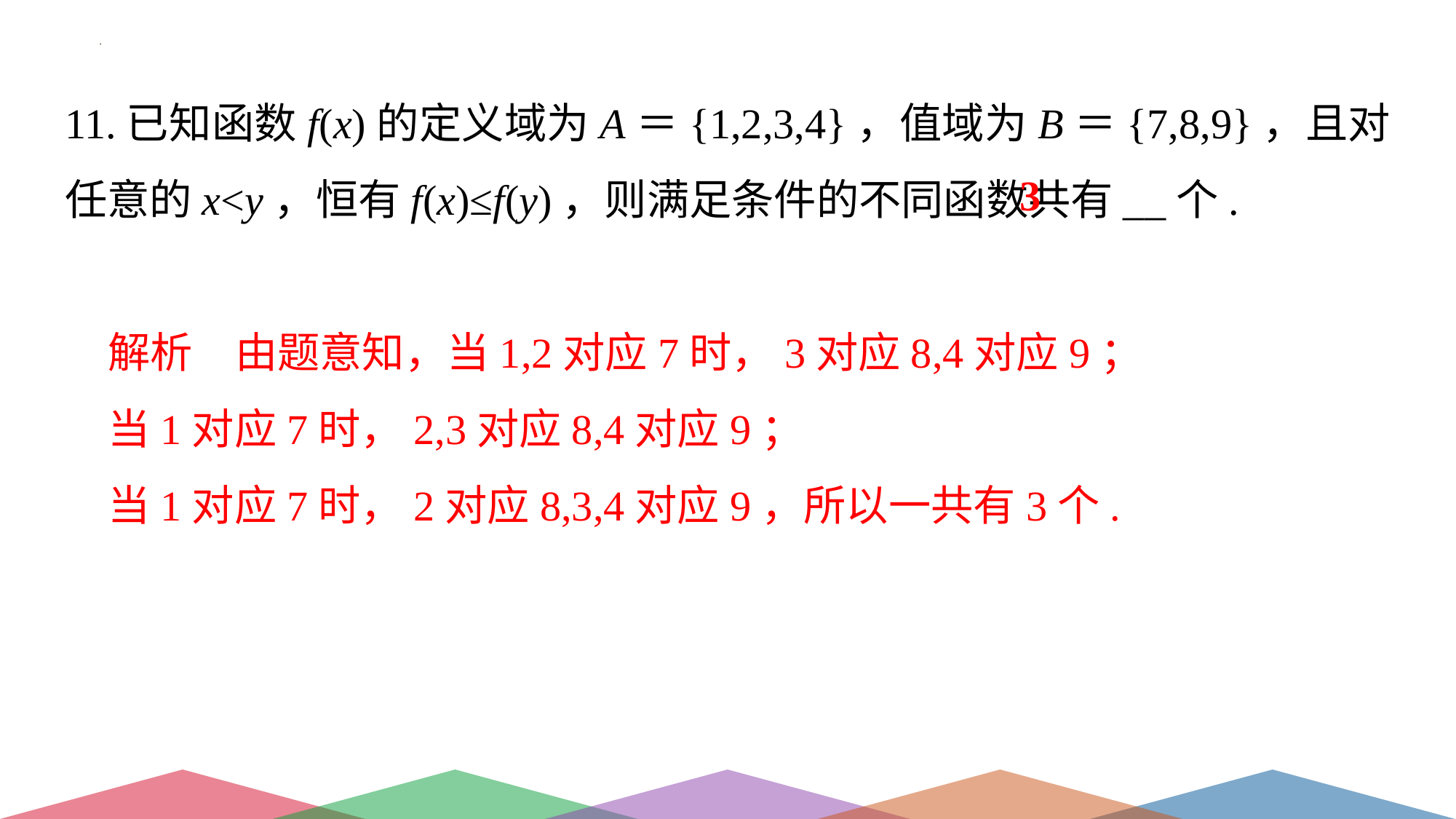

11.已知函数f(x)的定义域为A＝{1,2,3,4}，值域为B＝{7,8,9}，且对任意的x<y，恒有f(x)≤f(y)，则满足条件的不同函数共有__个.
3
解析　由题意知，当1,2对应7时，3对应8,4对应9；
当1对应7时，2,3对应8,4对应9；
当1对应7时，2对应8,3,4对应9，所以一共有3个.